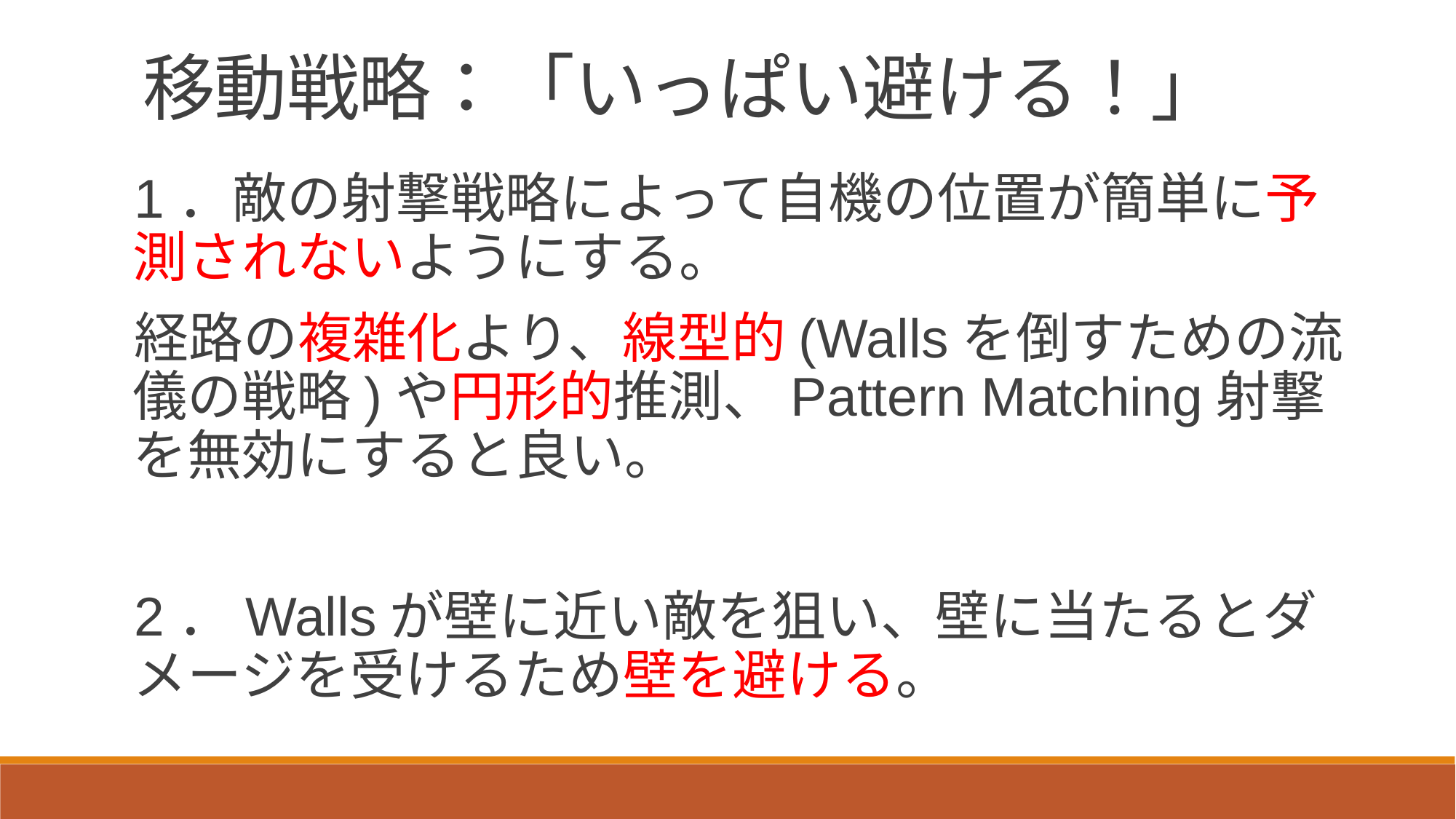

移動戦略：「いっぱい避ける！」
1．敵の射撃戦略によって自機の位置が簡単に予測されないようにする。
経路の複雑化より、線型的(Wallsを倒すための流儀の戦略)や円形的推測、Pattern Matching射撃を無効にすると良い。

2．Wallsが壁に近い敵を狙い、壁に当たるとダメージを受けるため壁を避ける。